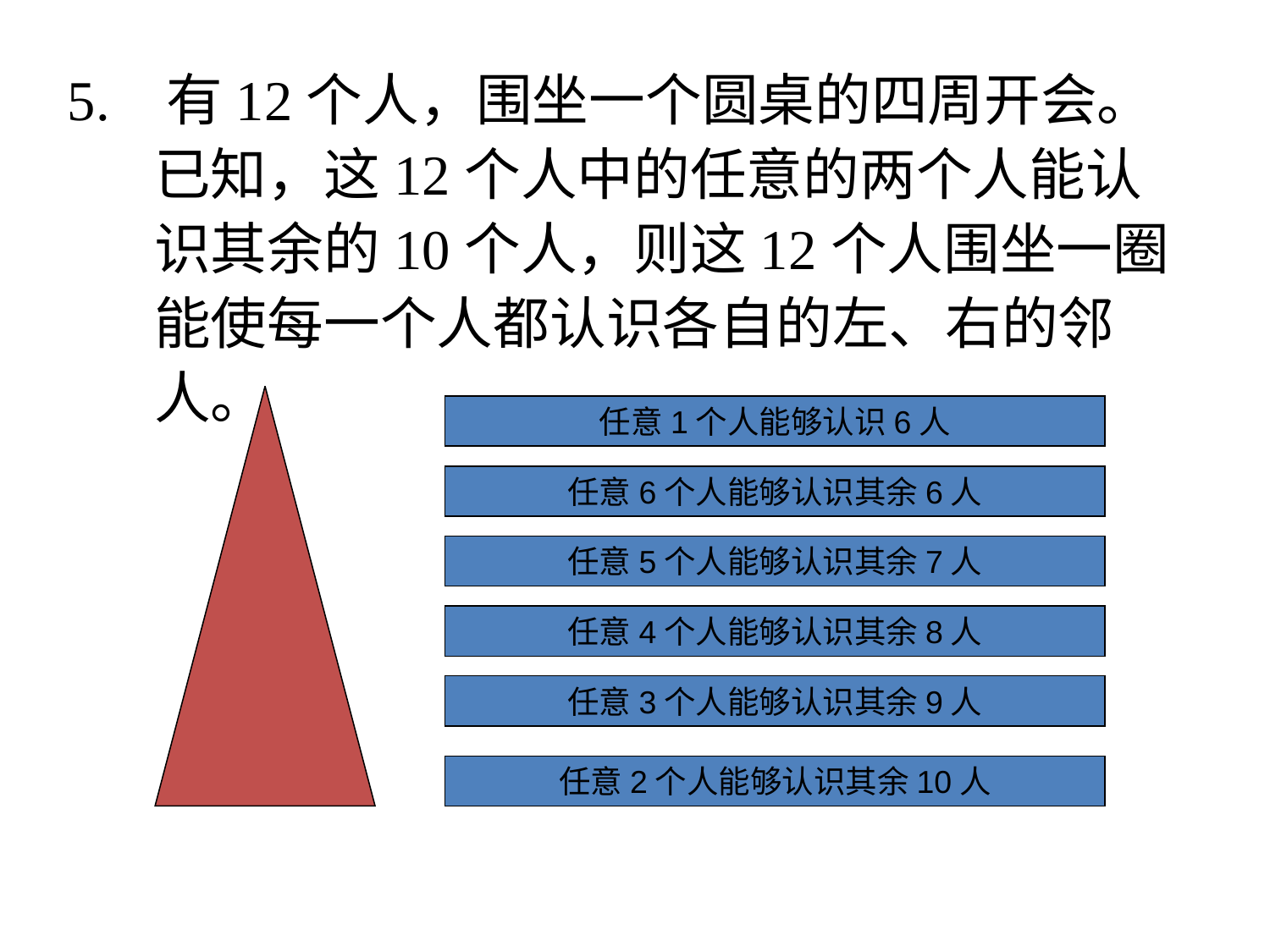

练习九 (p125)
5.   有12个人，围坐一个圆桌的四周开会。已知，这12个人中的任意的两个人能认识其余的10个人，则这12个人围坐一圈能使每一个人都认识各自的左、右的邻人。

任意1个人能够认识6人
任意6个人能够认识其余6人
任意5个人能够认识其余7人
任意4个人能够认识其余8人
任意3个人能够认识其余9人
任意2个人能够认识其余10人